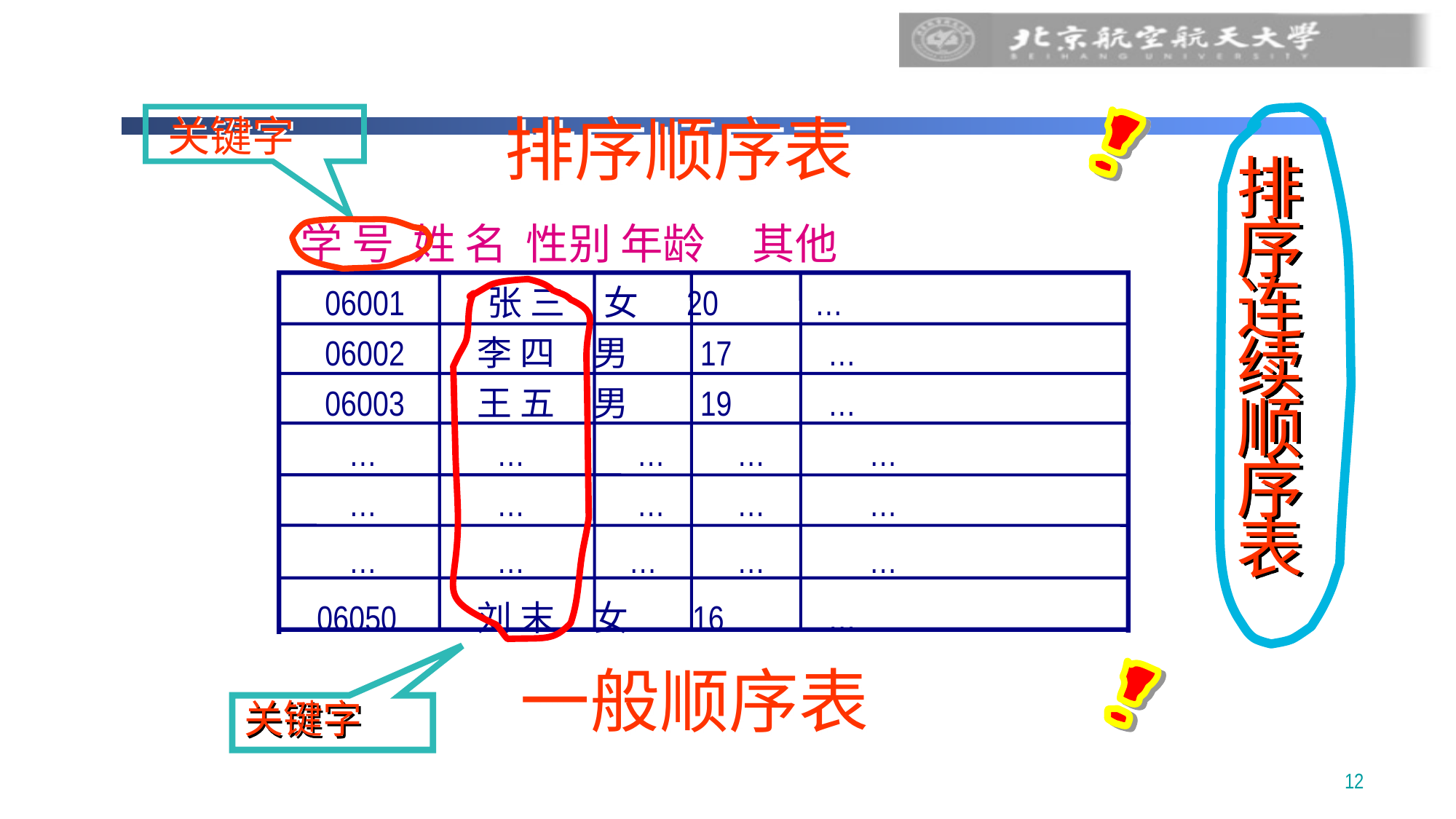

排序顺序表

关键字

排
序
连
续
顺
序
表
学 号  姓 名  性别 年龄     其他
   06001      张 三     女     20            …
   06002        李 四     男        17            …
   06003        王 五     男        19            …
      …               …              …         …             …
      …               …              …         …             …
      …               …             …          …             …
  06050         刘 末     女       16             …

关键字

一般顺序表

12